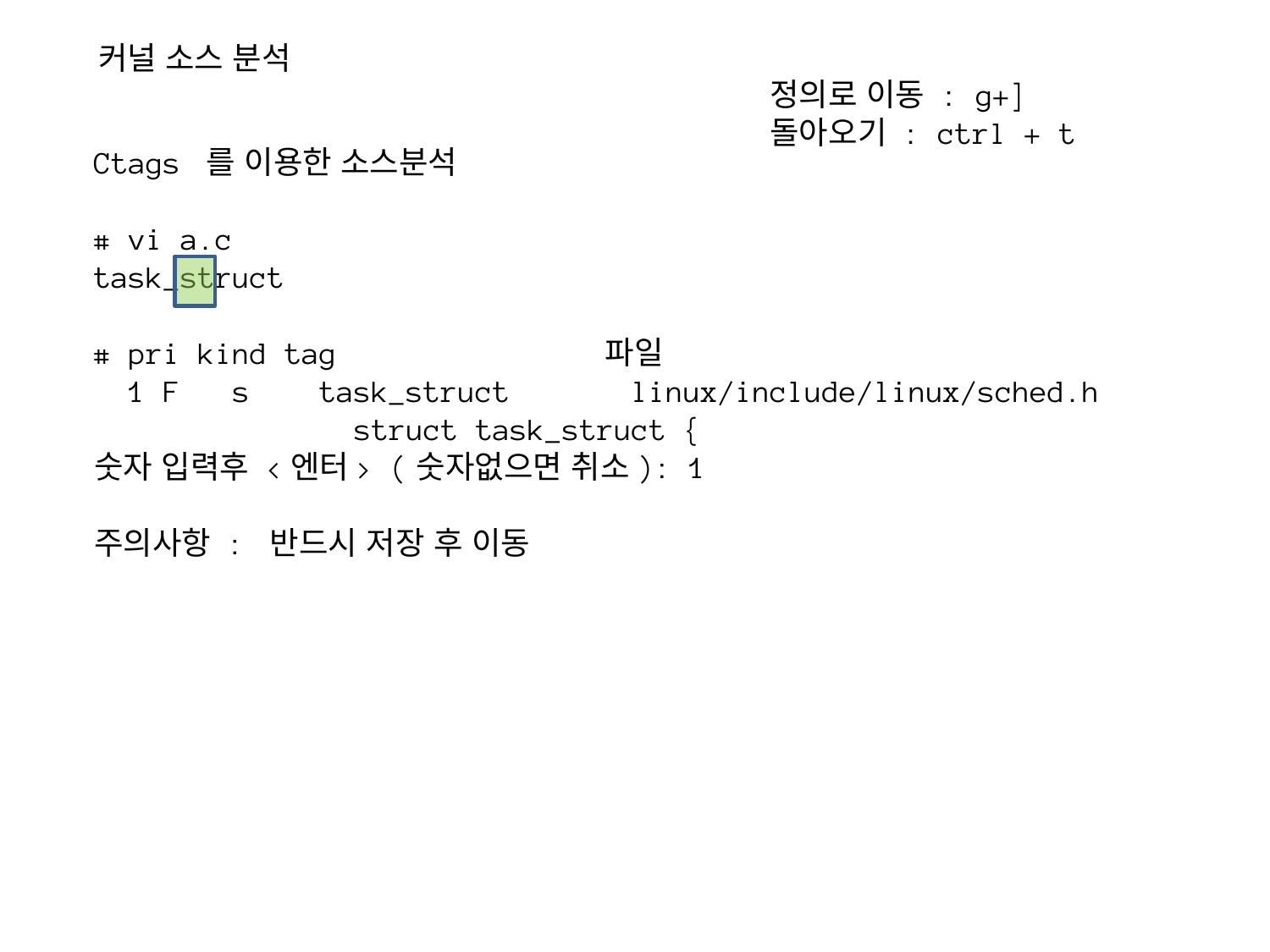

커널 소스 분석
정의로 이동 : g+]
돌아오기 : ctrl + t
Ctags 를 이용한 소스분석

# vi a.c
task_struct

# pri kind tag               파일
  1 F   s    task_struct       linux/include/linux/sched.h
               struct task_struct {
숫자 입력후 <엔터> (숫자없으면 취소): 1

주의사항 : 반드시 저장 후 이동